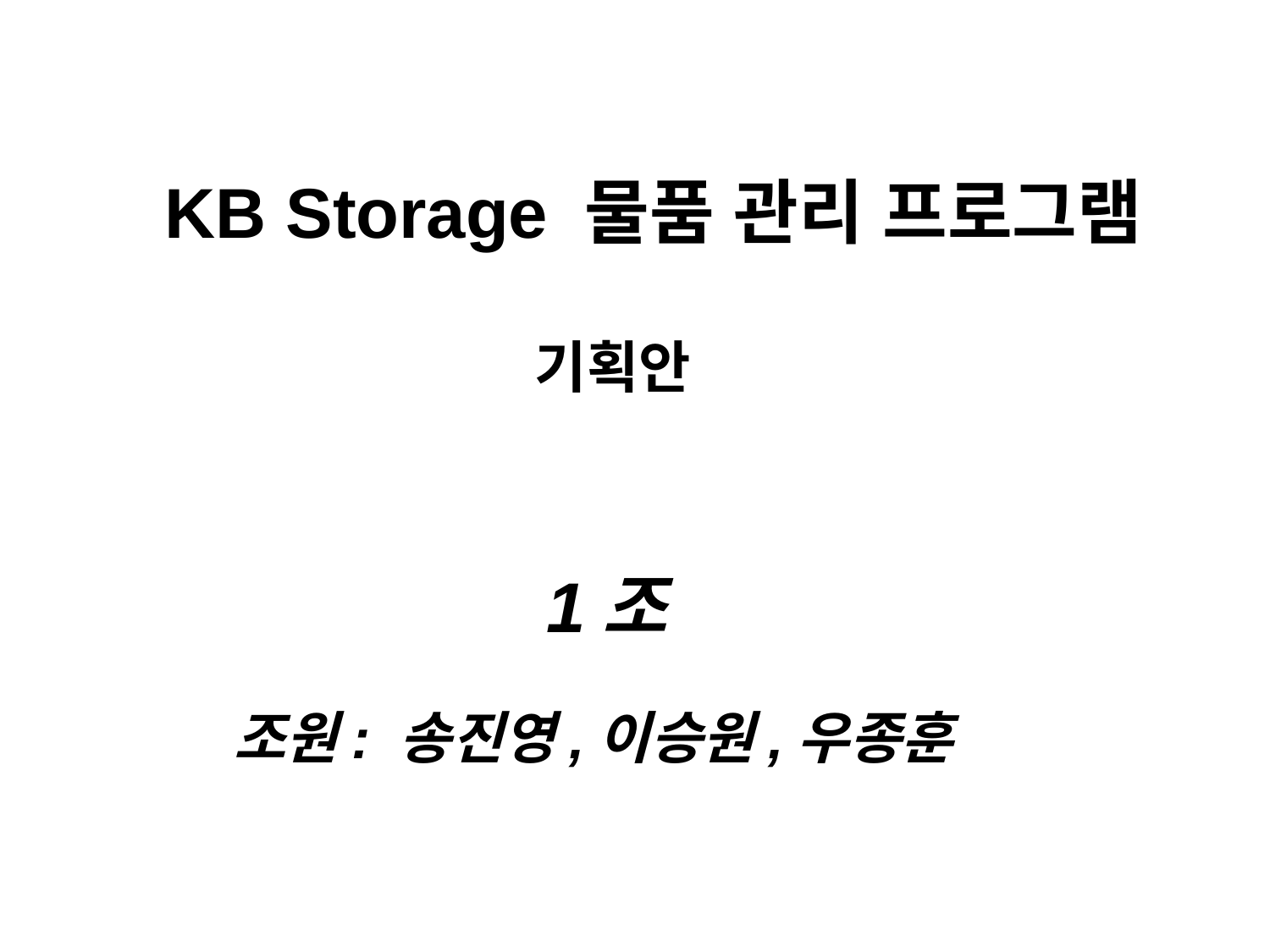

KB Storage 물품 관리 프로그램
기획안
1조
조원: 송진영,이승원,우종훈